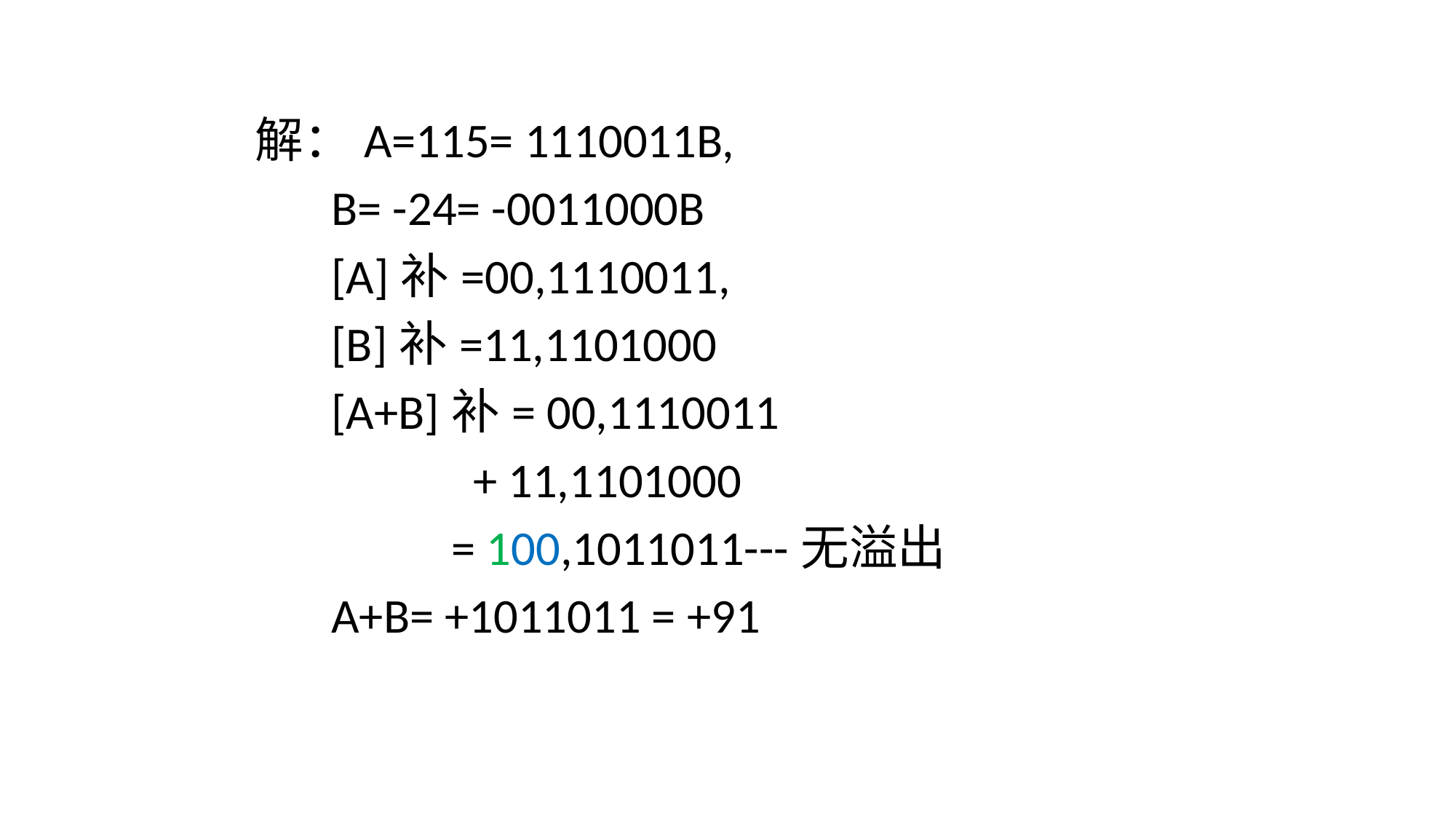

解：A=115= 1110011B,
       B= -24= -0011000B
       [A]补=00,1110011,
       [B]补=11,1101000
       [A+B]补= 00,1110011
                    + 11,1101000
                  = 100,1011011---无溢出
       A+B= +1011011 = +91